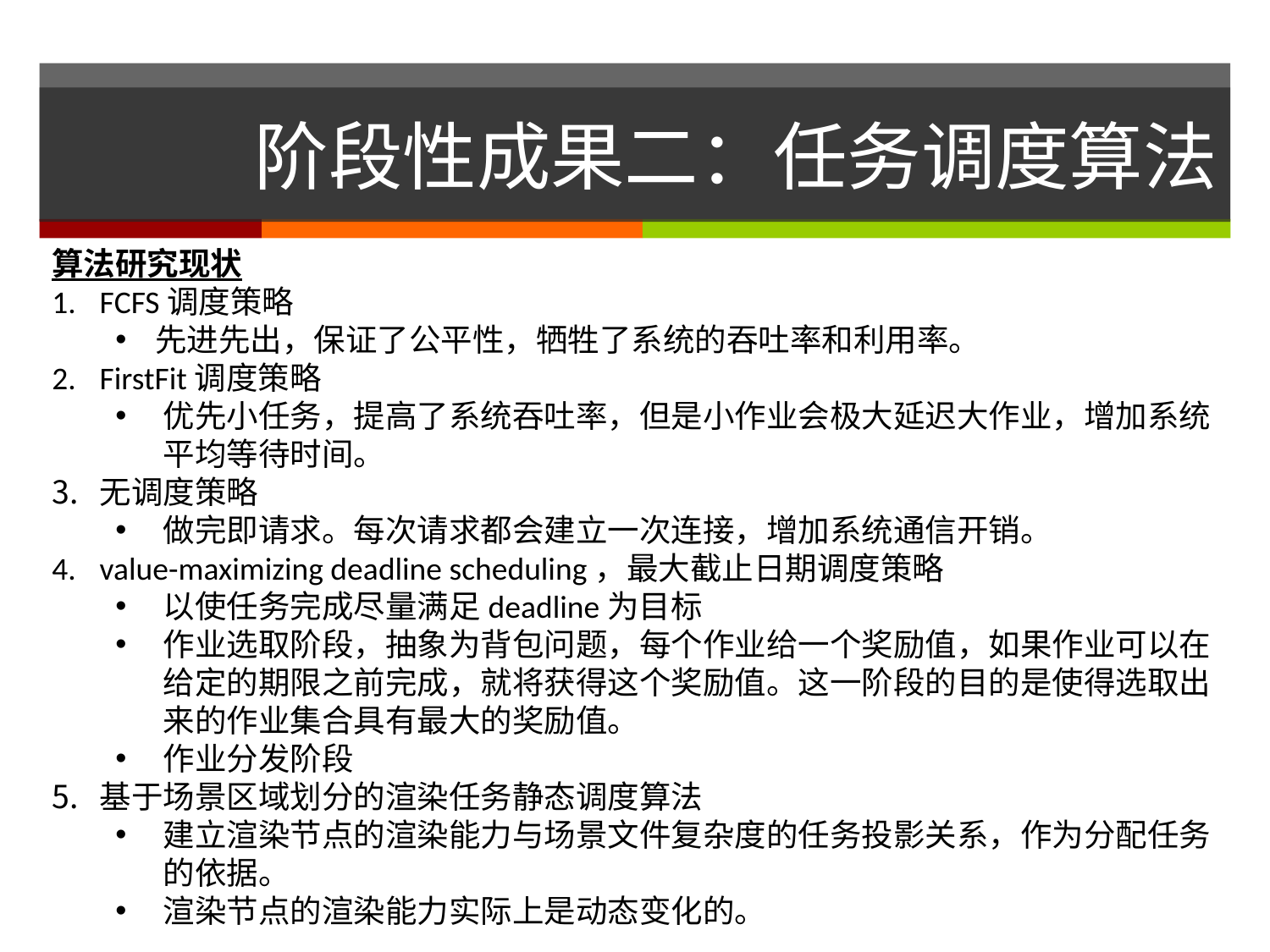

# 阶段性成果二：任务调度算法
算法研究现状
FCFS调度策略
先进先出，保证了公平性，牺牲了系统的吞吐率和利用率。
FirstFit调度策略
优先小任务，提高了系统吞吐率，但是小作业会极大延迟大作业，增加系统平均等待时间。
无调度策略
做完即请求。每次请求都会建立一次连接，增加系统通信开销。
value-maximizing deadline scheduling，最大截止日期调度策略
以使任务完成尽量满足deadline为目标
作业选取阶段，抽象为背包问题，每个作业给一个奖励值，如果作业可以在给定的期限之前完成，就将获得这个奖励值。这一阶段的目的是使得选取出来的作业集合具有最大的奖励值。
作业分发阶段
基于场景区域划分的渲染任务静态调度算法
建立渲染节点的渲染能力与场景文件复杂度的任务投影关系，作为分配任务的依据。
渲染节点的渲染能力实际上是动态变化的。